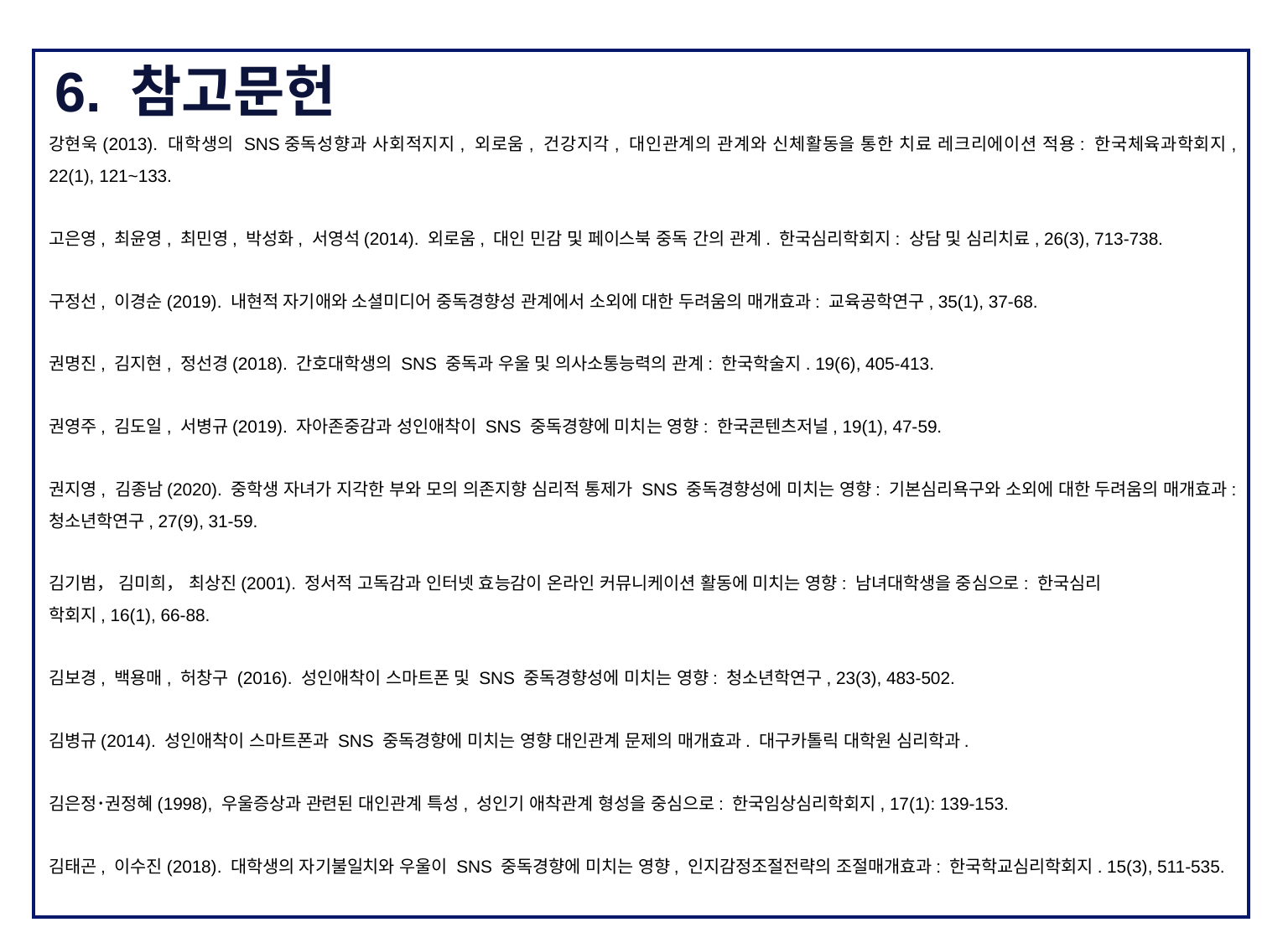

6. 참고문헌
강현욱(2013). 대학생의 SNS중독성향과 사회적지지, 외로움, 건강지각, 대인관계의 관계와 신체활동을 통한 치료 레크리에이션 적용: 한국체육과학회지, 22(1), 121~133.

고은영, 최윤영, 최민영, 박성화, 서영석(2014). 외로움, 대인 민감 및 페이스북 중독 간의 관계. 한국심리학회지: 상담 및 심리치료, 26(3), 713-738.

구정선, 이경순(2019). 내현적 자기애와 소셜미디어 중독경향성 관계에서 소외에 대한 두려움의 매개효과: 교육공학연구, 35(1), 37-68.

권명진, 김지현, 정선경(2018). 간호대학생의 SNS 중독과 우울 및 의사소통능력의 관계: 한국학술지. 19(6), 405-413.

권영주, 김도일, 서병규(2019). 자아존중감과 성인애착이 SNS 중독경향에 미치는 영향: 한국콘텐츠저널, 19(1), 47-59.

권지영, 김종남(2020). 중학생 자녀가 지각한 부와 모의 의존지향 심리적 통제가 SNS 중독경향성에 미치는 영향: 기본심리욕구와 소외에 대한 두려움의 매개효과: 청소년학연구, 27(9), 31-59.

김기범， 김미희， 최상진(2001). 정서적 고독감과 인터넷 효능감이 온라인 커뮤니케이션 활동에 미치는 영향: 남녀대학생을 중심으로: 한국심리
학회지, 16(1), 66-88.

김보경, 백용매, 허창구 (2016). 성인애착이 스마트폰 및 SNS 중독경향성에 미치는 영향: 청소년학연구, 23(3), 483-502.

김병규(2014). 성인애착이 스마트폰과 SNS 중독경향에 미치는 영향 대인관계 문제의 매개효과. 대구카톨릭 대학원 심리학과.

김은정･권정혜(1998), 우울증상과 관련된 대인관계 특성, 성인기 애착관계 형성을 중심으로: 한국임상심리학회지, 17(1): 139-153.

김태곤, 이수진(2018). 대학생의 자기불일치와 우울이 SNS 중독경향에 미치는 영향, 인지감정조절전략의 조절매개효과: 한국학교심리학회지. 15(3), 511-535.